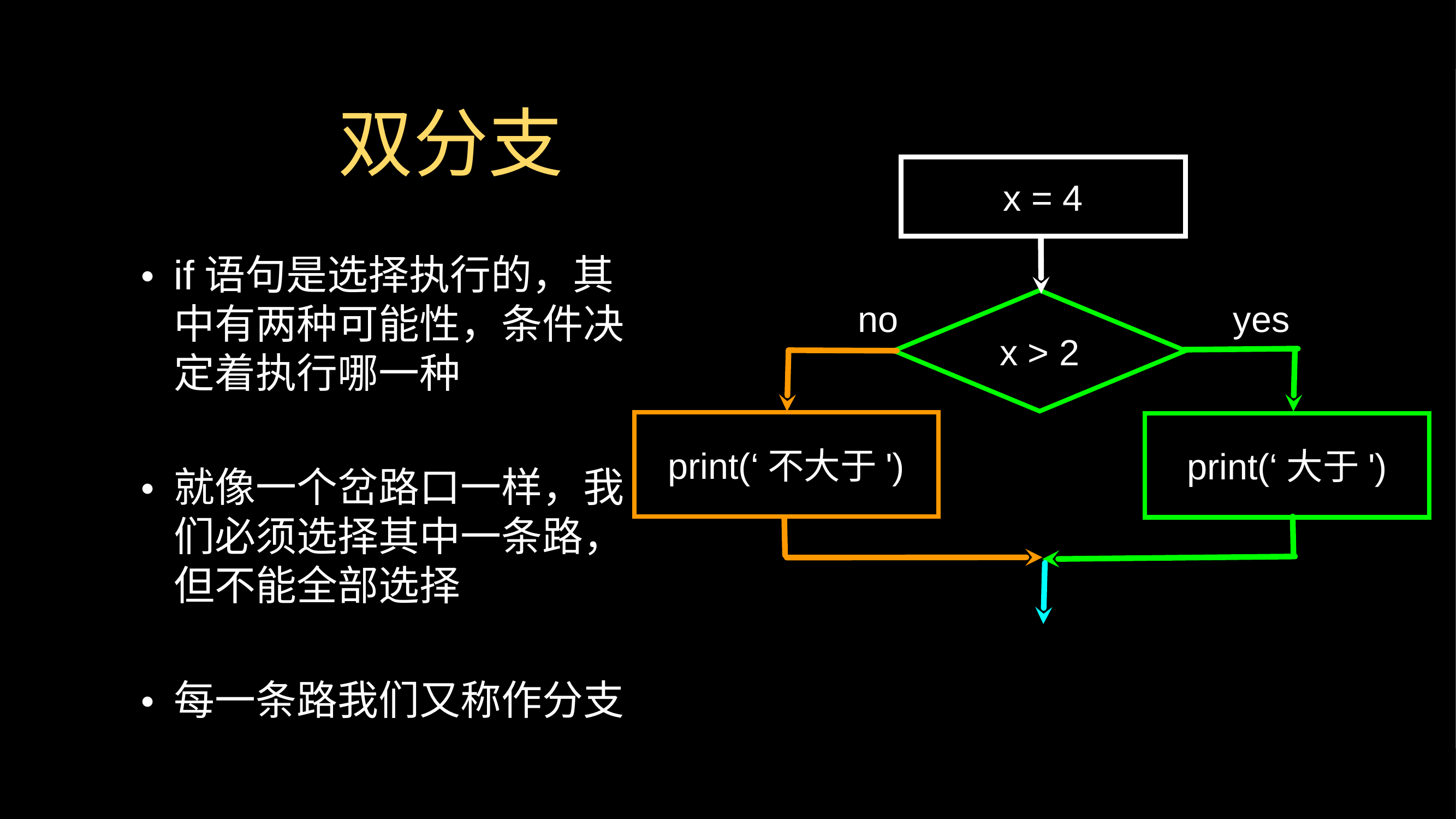

# 双分支

x = 4
if语句是选择执行的，其中有两种可能性，条件决定着执行哪一种

就像一个岔路口一样，我们必须选择其中一条路，但不能全部选择

每一条路我们又称作分支

x > 2
no
yes

print(‘不大于')

print(‘大于')